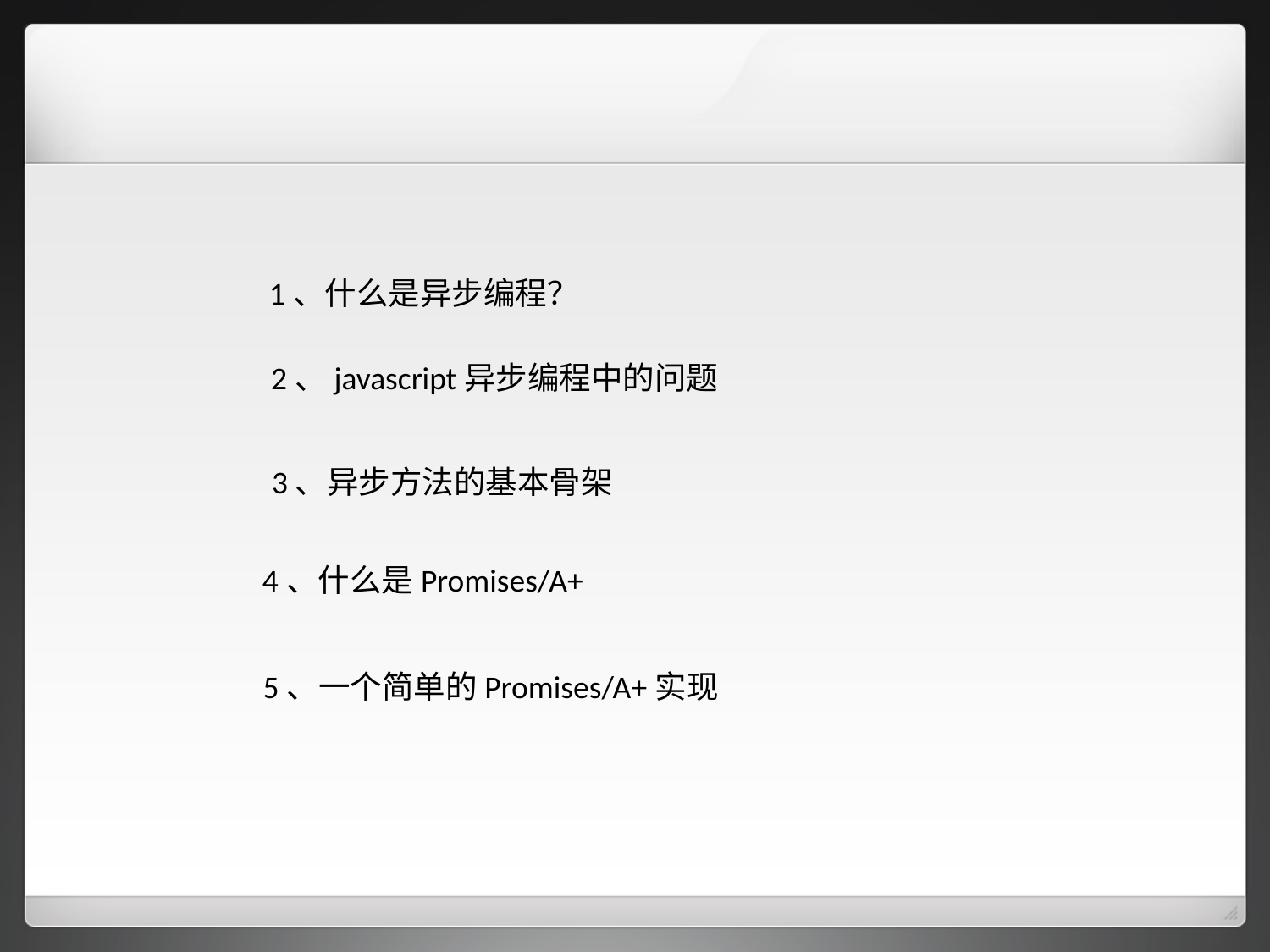

1、什么是异步编程？
2、javascript异步编程中的问题
3、异步方法的基本骨架
4、什么是Promises/A+
5、一个简单的Promises/A+实现